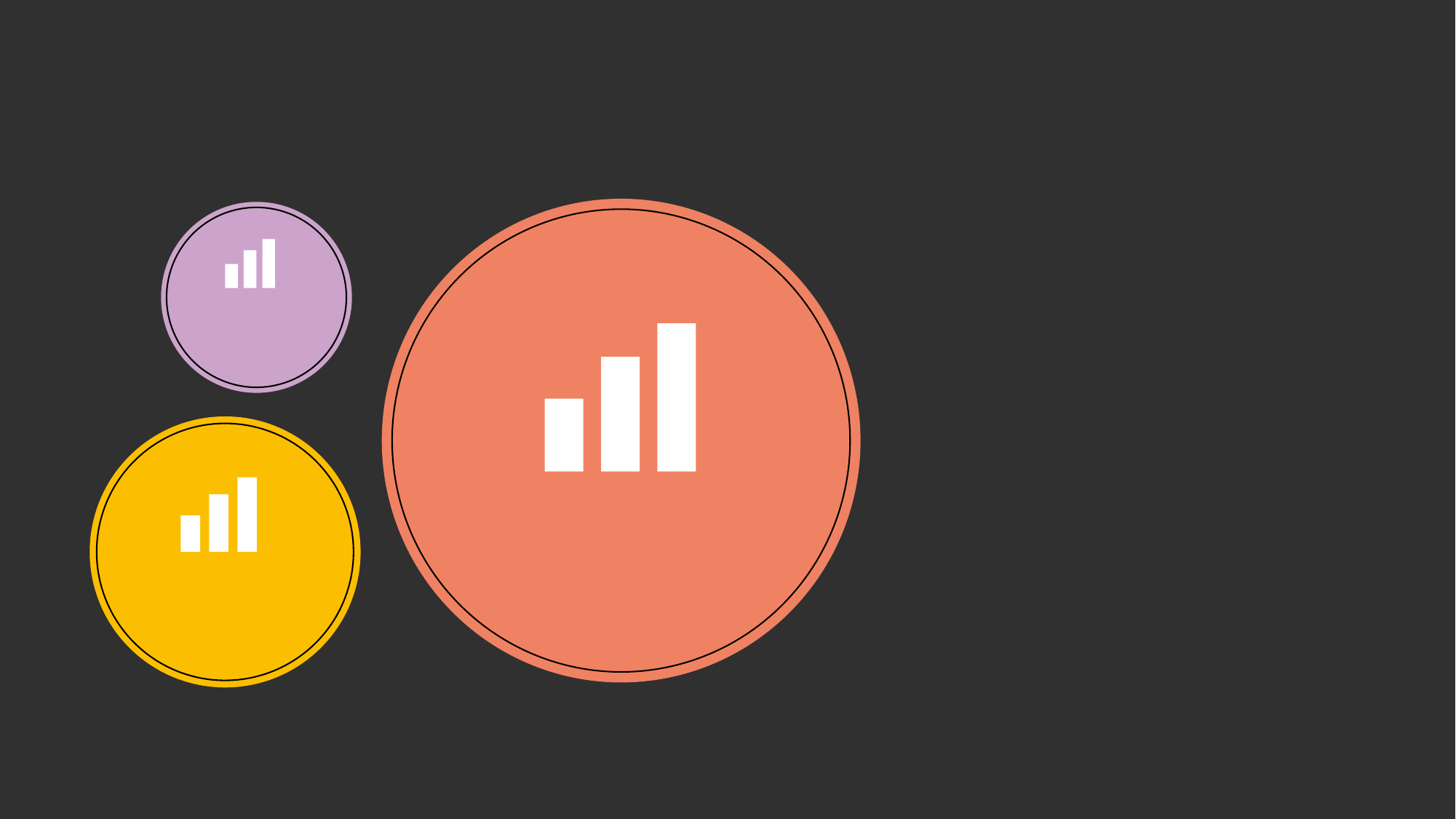

사업화 연계 가능성

국내 여행객
증가

창업 후 마케팅 전략

지역 경제
활성화
기상산업과 지역경제에 기여함으로써 정부 지원금 확보

사용자 유치를 위한 창업 초기 광고비 투자
기상산업 기여